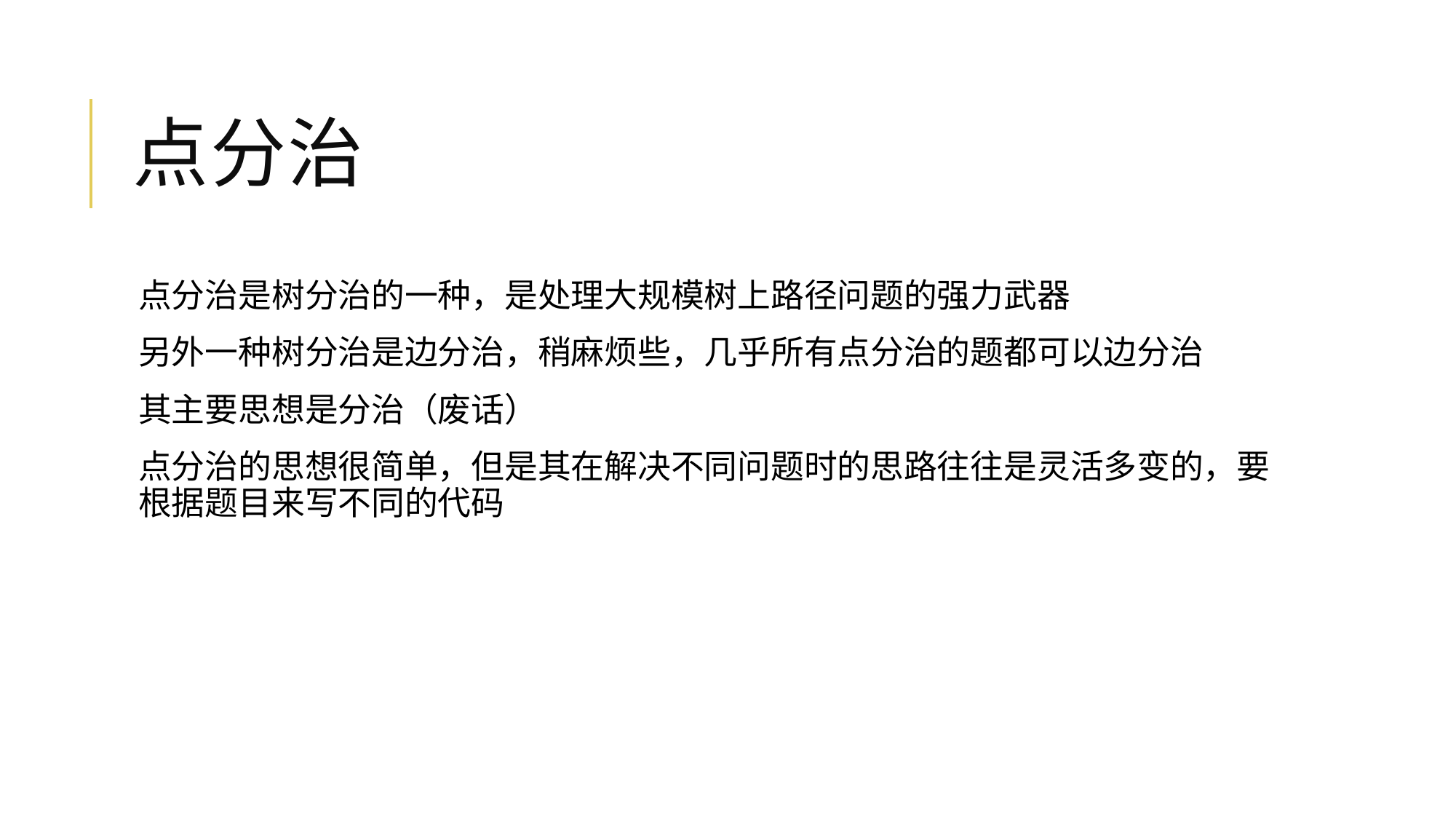

# 点分治
点分治是树分治的一种，是处理大规模树上路径问题的强力武器
另外一种树分治是边分治，稍麻烦些，几乎所有点分治的题都可以边分治
其主要思想是分治（废话）
点分治的思想很简单，但是其在解决不同问题时的思路往往是灵活多变的，要根据题目来写不同的代码